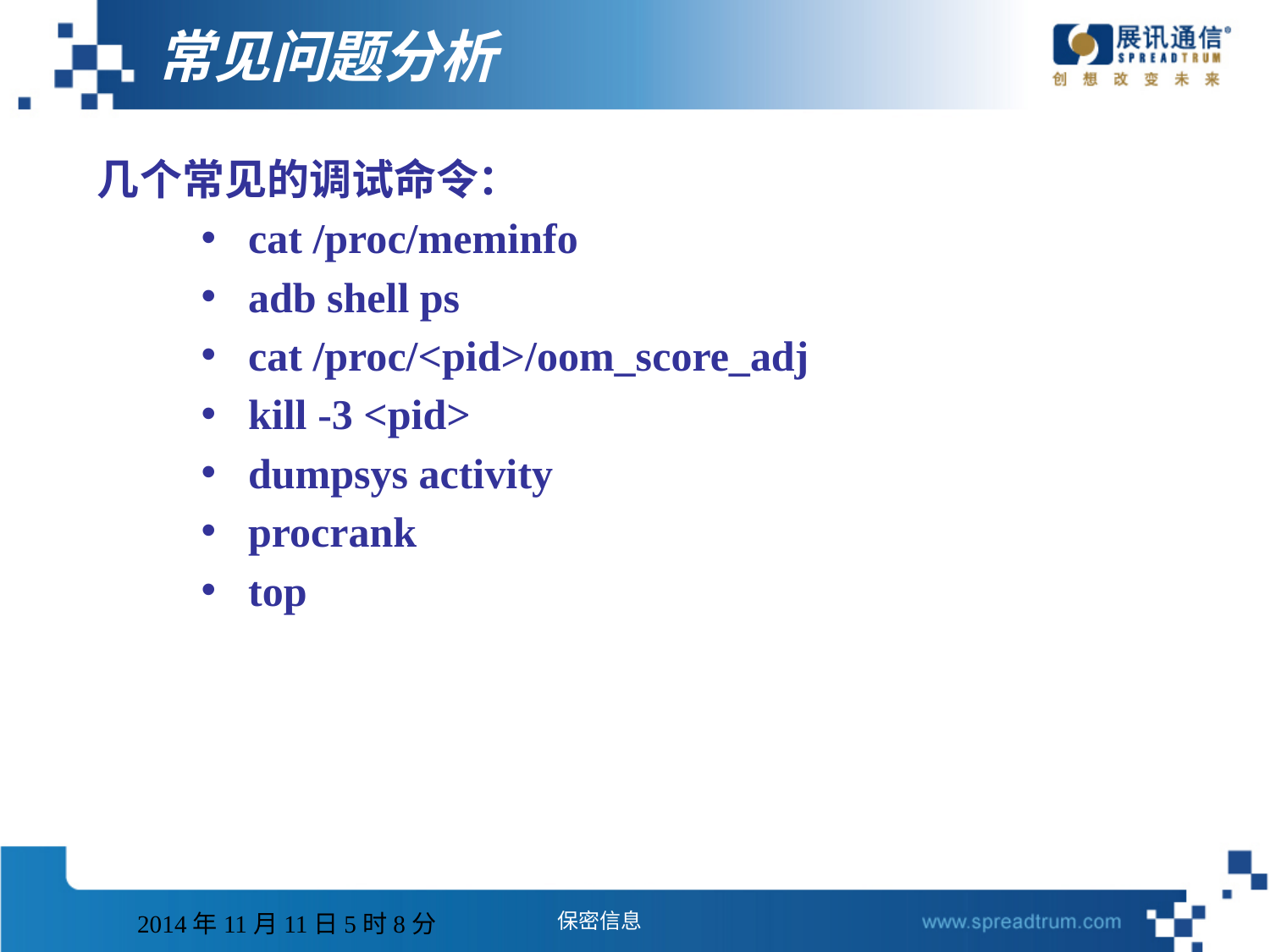

# 常见问题分析
几个常见的调试命令：
cat /proc/meminfo
adb shell ps
cat /proc/<pid>/oom_score_adj
kill -3 <pid>
dumpsys activity
procrank
top
2014年11月11日5时8分